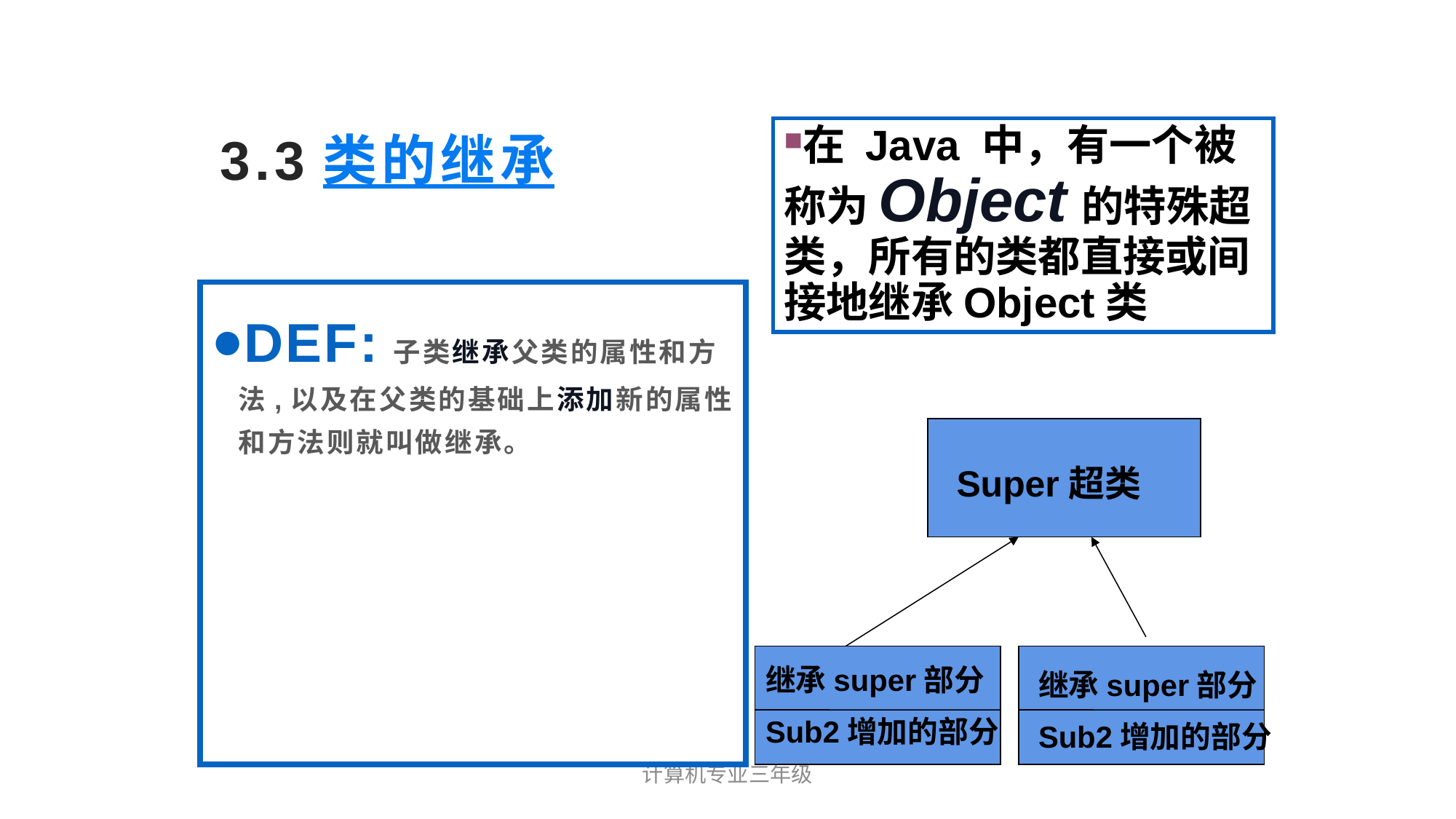

# 3.3类的继承
在 Java 中，有一个被称为Object的特殊超类，所有的类都直接或间接地继承Object类
DEF:子类继承父类的属性和方法,以及在父类的基础上添加新的属性和方法则就叫做继承。

Super超类

继承super部分
Sub2增加的部分
继承super部分
Sub2增加的部分

计算机专业三年级